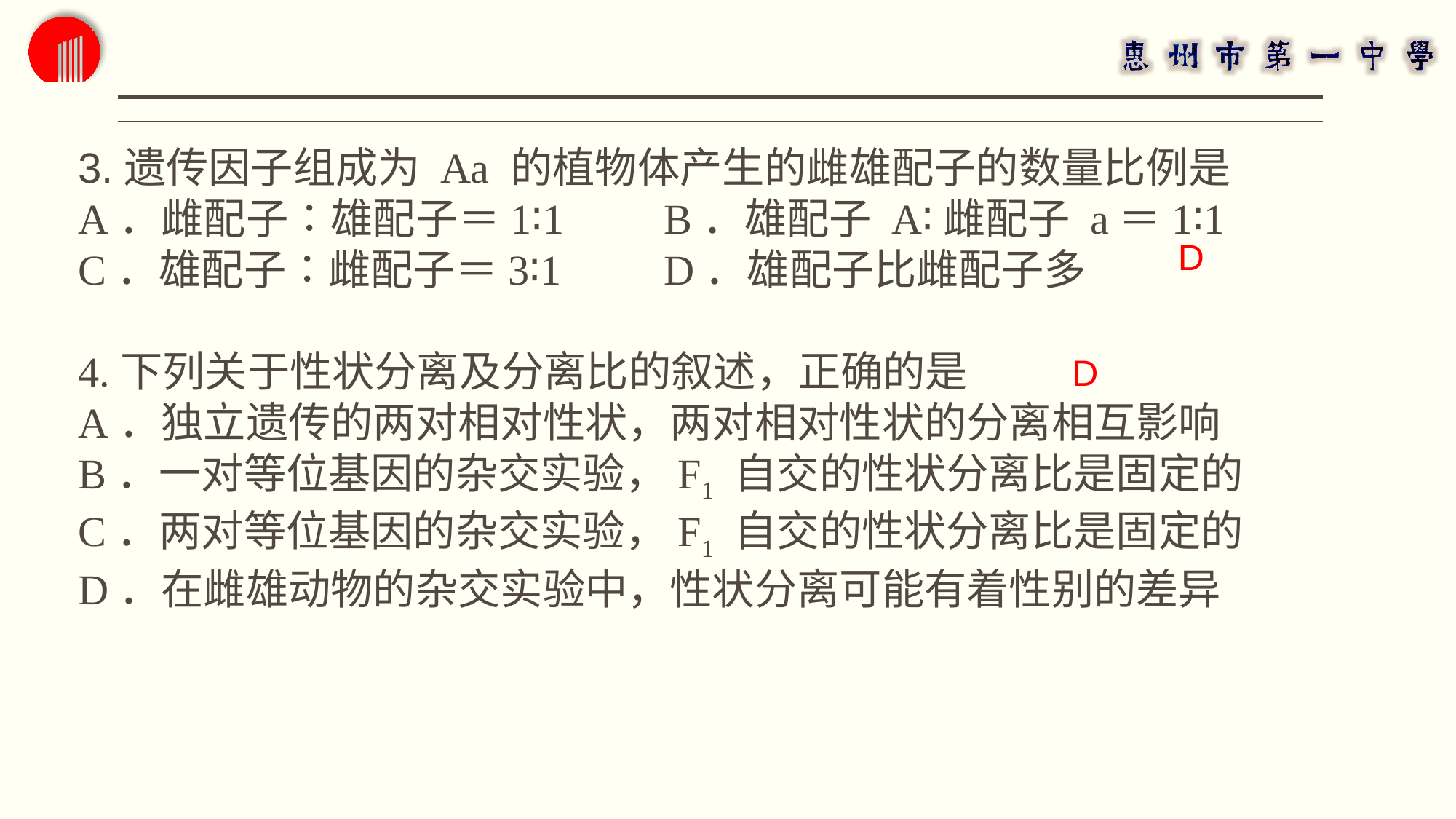

3.遗传因子组成为 Aa 的植物体产生的雌雄配子的数量比例是
A．雌配子∶雄配子＝1∶1	B．雄配子 A∶雌配子 a＝1∶1
C．雄配子∶雌配子＝3∶1	D．雄配子比雌配子多

4.下列关于性状分离及分离比的叙述，正确的是
A．独立遗传的两对相对性状，两对相对性状的分离相互影响
B．一对等位基因的杂交实验，F1 自交的性状分离比是固定的
C．两对等位基因的杂交实验，F1 自交的性状分离比是固定的
D．在雌雄动物的杂交实验中，性状分离可能有着性别的差异
D
D